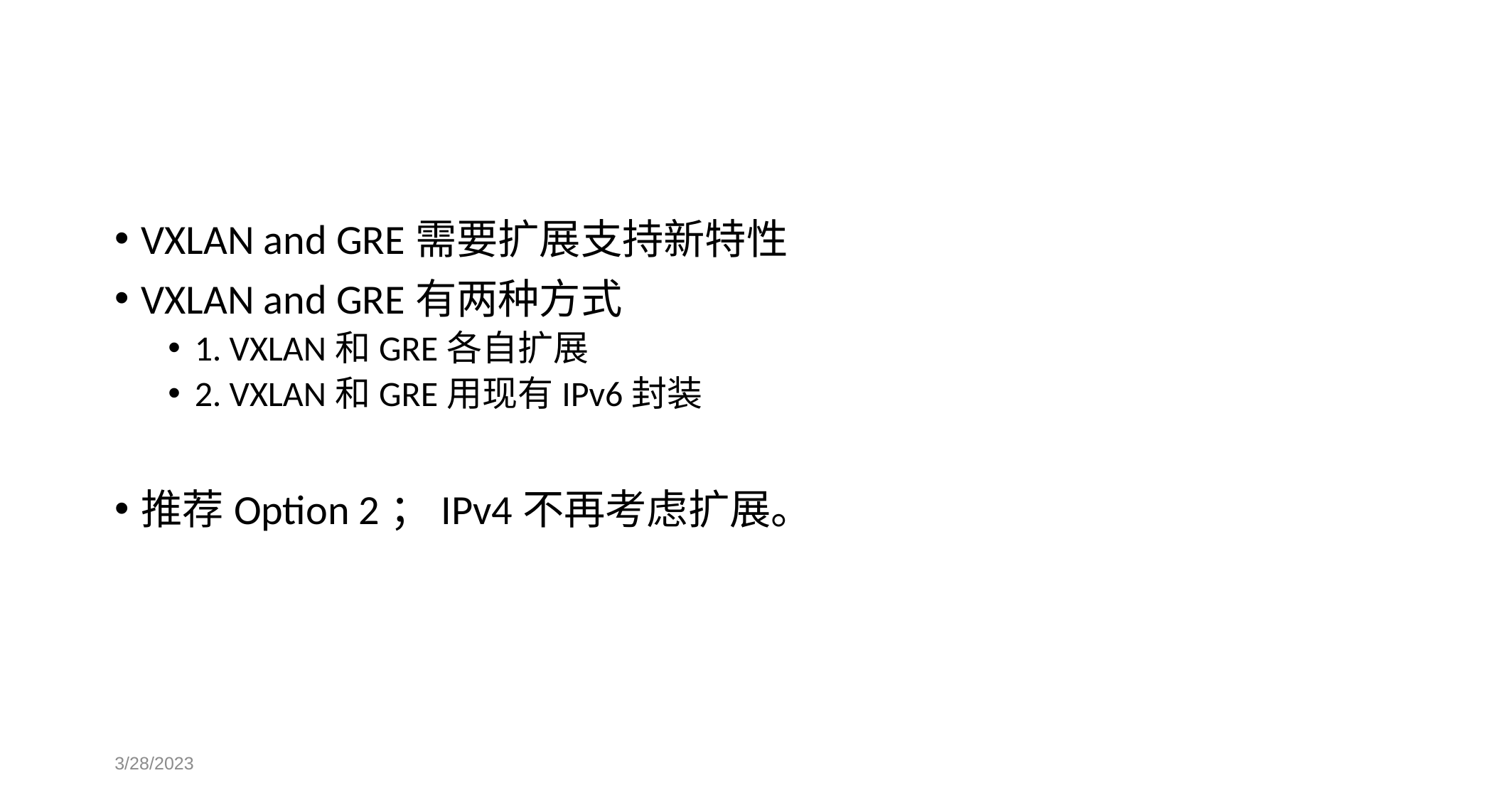

#
VXLAN and GRE需要扩展支持新特性
VXLAN and GRE有两种方式
1. VXLAN和GRE各自扩展
2. VXLAN和GRE用现有IPv6封装

推荐Option 2；IPv4不再考虑扩展。
3/28/2023